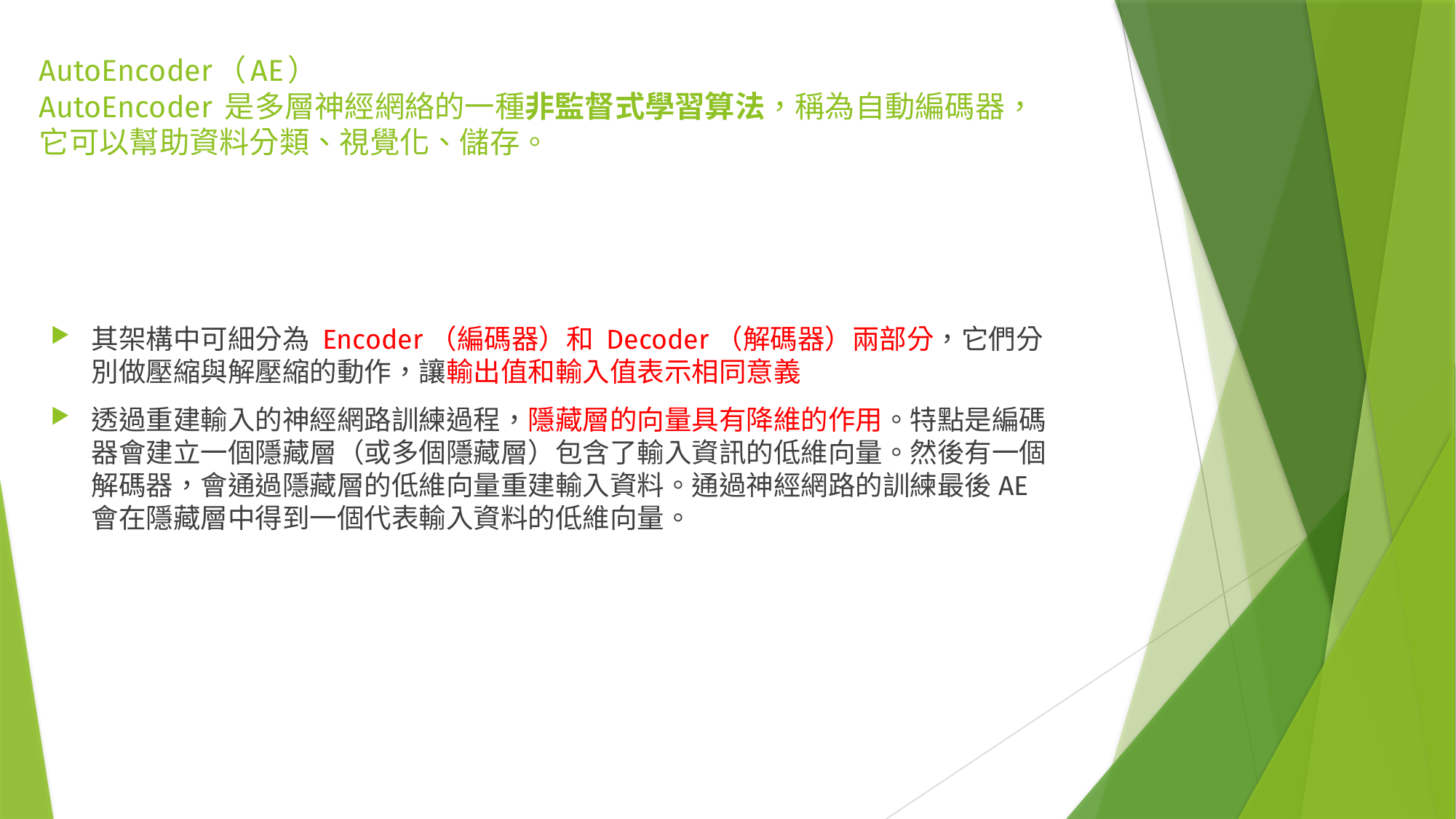

# AutoEncoder（AE） AutoEncoder 是多層神經網絡的一種非監督式學習算法，稱為自動編碼器， 它可以幫助資料分類、視覺化、儲存。
其架構中可細分為 Encoder（編碼器）和 Decoder（解碼器）兩部分，它們分別做壓縮與解壓縮的動作，讓輸出值和輸入值表示相同意義
透過重建輸入的神經網路訓練過程，隱藏層的向量具有降維的作用。特點是編碼器會建立一個隱藏層（或多個隱藏層）包含了輸入資訊的低維向量。然後有一個解碼器，會通過隱藏層的低維向量重建輸入資料。通過神經網路的訓練最後AE會在隱藏層中得到一個代表輸入資料的低維向量。